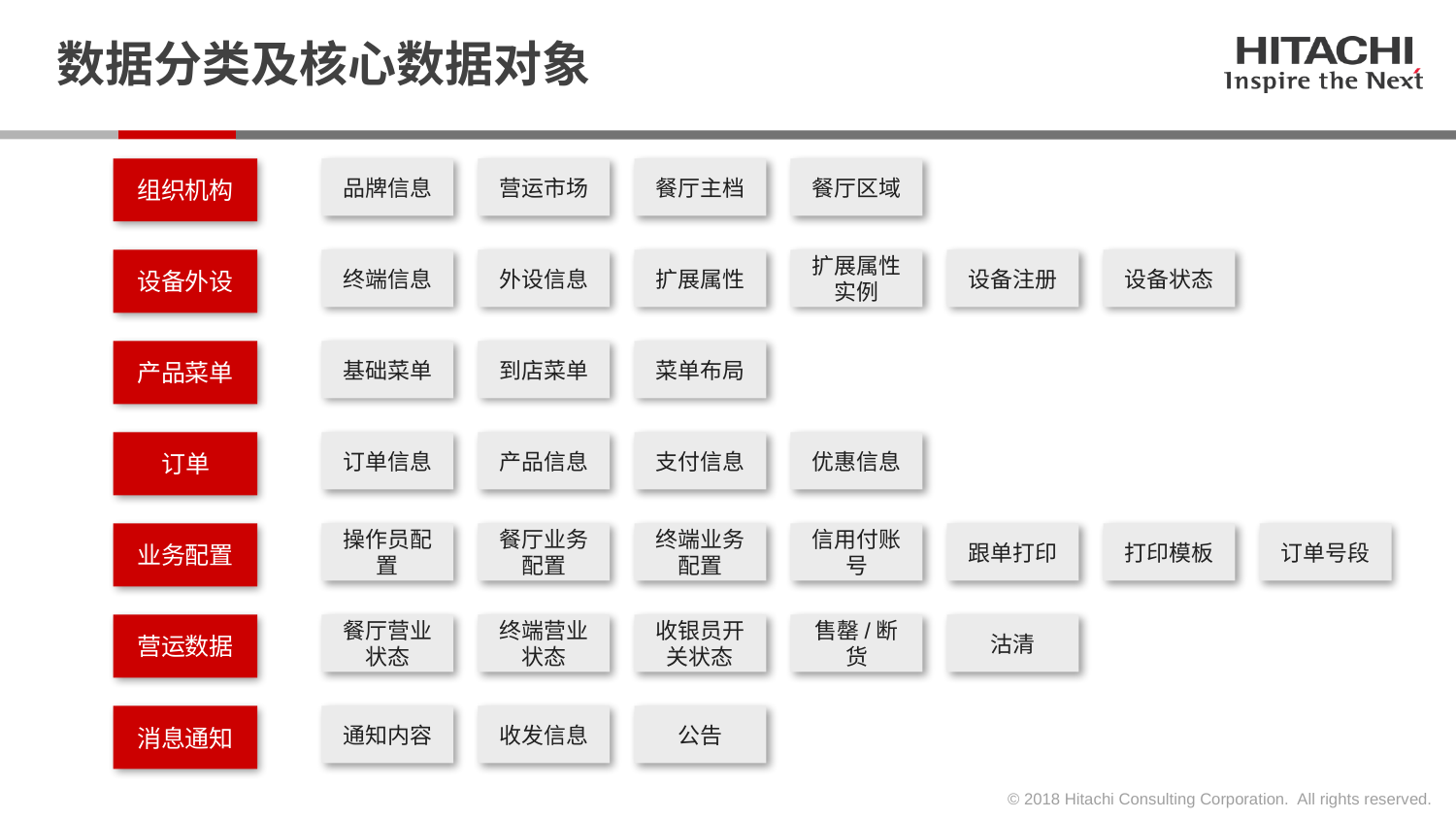

# 数据分类及核心数据对象
组织机构
品牌信息
营运市场
餐厅主档
餐厅区域
设备外设
终端信息
外设信息
扩展属性
扩展属性实例
设备注册
设备状态
产品菜单
基础菜单
到店菜单
菜单布局
订单
订单信息
产品信息
支付信息
优惠信息
业务配置
操作员配置
餐厅业务配置
终端业务配置
信用付账号
跟单打印
打印模板
订单号段
营运数据
餐厅营业状态
终端营业状态
收银员开关状态
售罄/断货
沽清
消息通知
通知内容
收发信息
公告